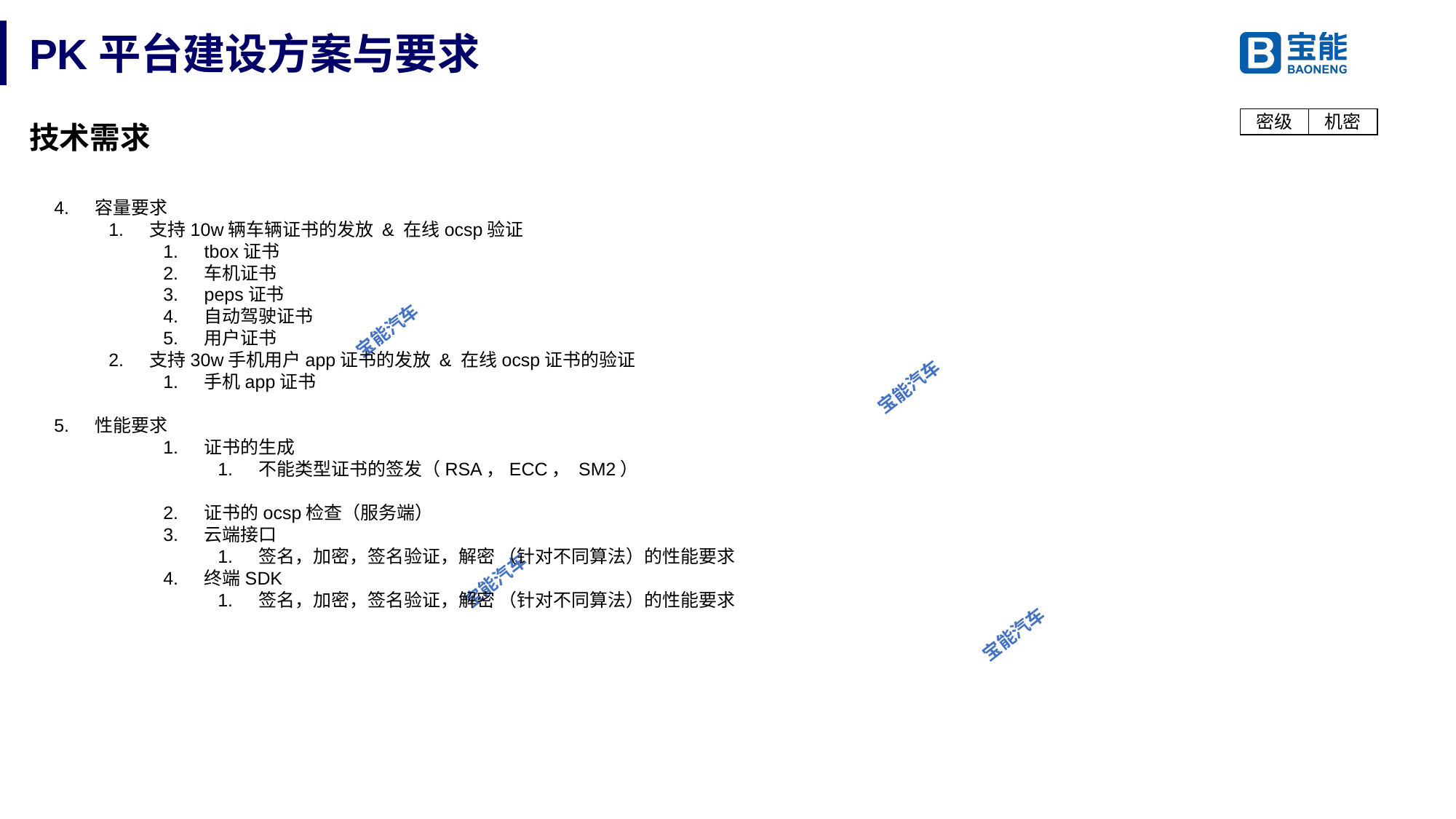

# PK平台建设方案与要求
技术需求
容量要求
支持10w辆车辆证书的发放 & 在线ocsp验证
tbox证书
车机证书
peps证书
自动驾驶证书
用户证书
支持30w手机用户app证书的发放 & 在线ocsp证书的验证
手机app证书

性能要求
证书的生成
不能类型证书的签发（RSA，ECC， SM2）

证书的ocsp检查（服务端）
云端接口
签名，加密，签名验证，解密 （针对不同算法）的性能要求
终端SDK
签名，加密，签名验证，解密 （针对不同算法）的性能要求